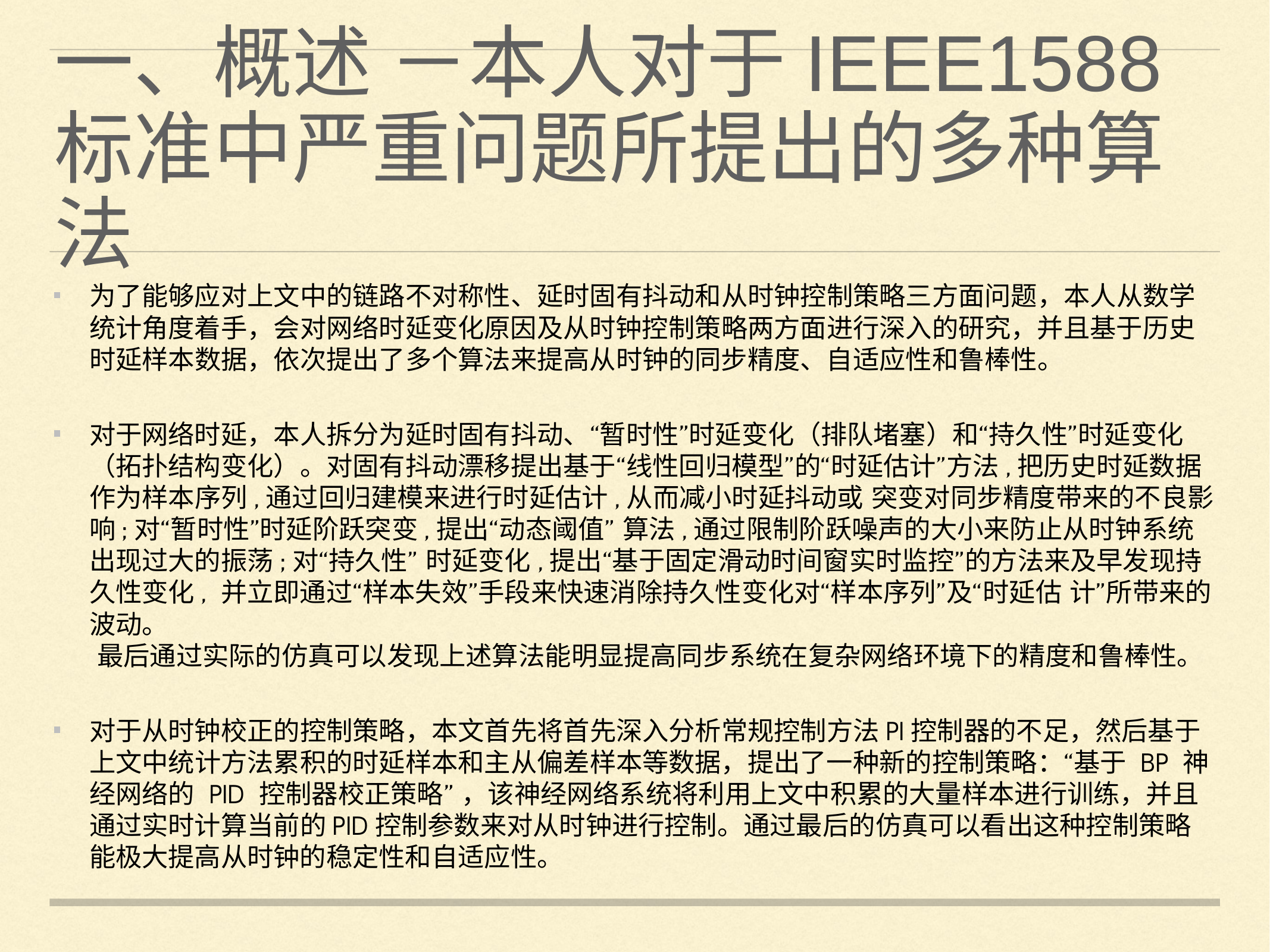

# 一、概述 －本人对于IEEE1588标准中严重问题所提出的多种算法
为了能够应对上文中的链路不对称性、延时固有抖动和从时钟控制策略三方面问题，本人从数学统计角度着手，会对网络时延变化原因及从时钟控制策略两方面进行深入的研究，并且基于历史时延样本数据，依次提出了多个算法来提高从时钟的同步精度、自适应性和鲁棒性。
对于网络时延，本人拆分为延时固有抖动、“暂时性”时延变化（排队堵塞）和“持久性”时延变化（拓扑结构变化）。对固有抖动漂移提出基于“线性回归模型”的“时延估计”方法,把历史时延数据作为样本序列,通过回归建模来进行时延估计,从而减小时延抖动或 突变对同步精度带来的不良影响;对“暂时性”时延阶跃突变,提出“动态阈值” 算法,通过限制阶跃噪声的大小来防止从时钟系统出现过大的振荡;对“持久性” 时延变化,提出“基于固定滑动时间窗实时监控”的方法来及早发现持久性变化, 并立即通过“样本失效”手段来快速消除持久性变化对“样本序列”及“时延估 计”所带来的波动。
 最后通过实际的仿真可以发现上述算法能明显提高同步系统在复杂网络环境下的精度和鲁棒性。
对于从时钟校正的控制策略，本文首先将首先深入分析常规控制方法PI控制器的不足，然后基于上文中统计方法累积的时延样本和主从偏差样本等数据，提出了一种新的控制策略：“基于 BP 神经网络的 PID 控制器校正策略” ，该神经网络系统将利用上文中积累的大量样本进行训练，并且通过实时计算当前的PID控制参数来对从时钟进行控制。通过最后的仿真可以看出这种控制策略能极大提高从时钟的稳定性和自适应性。